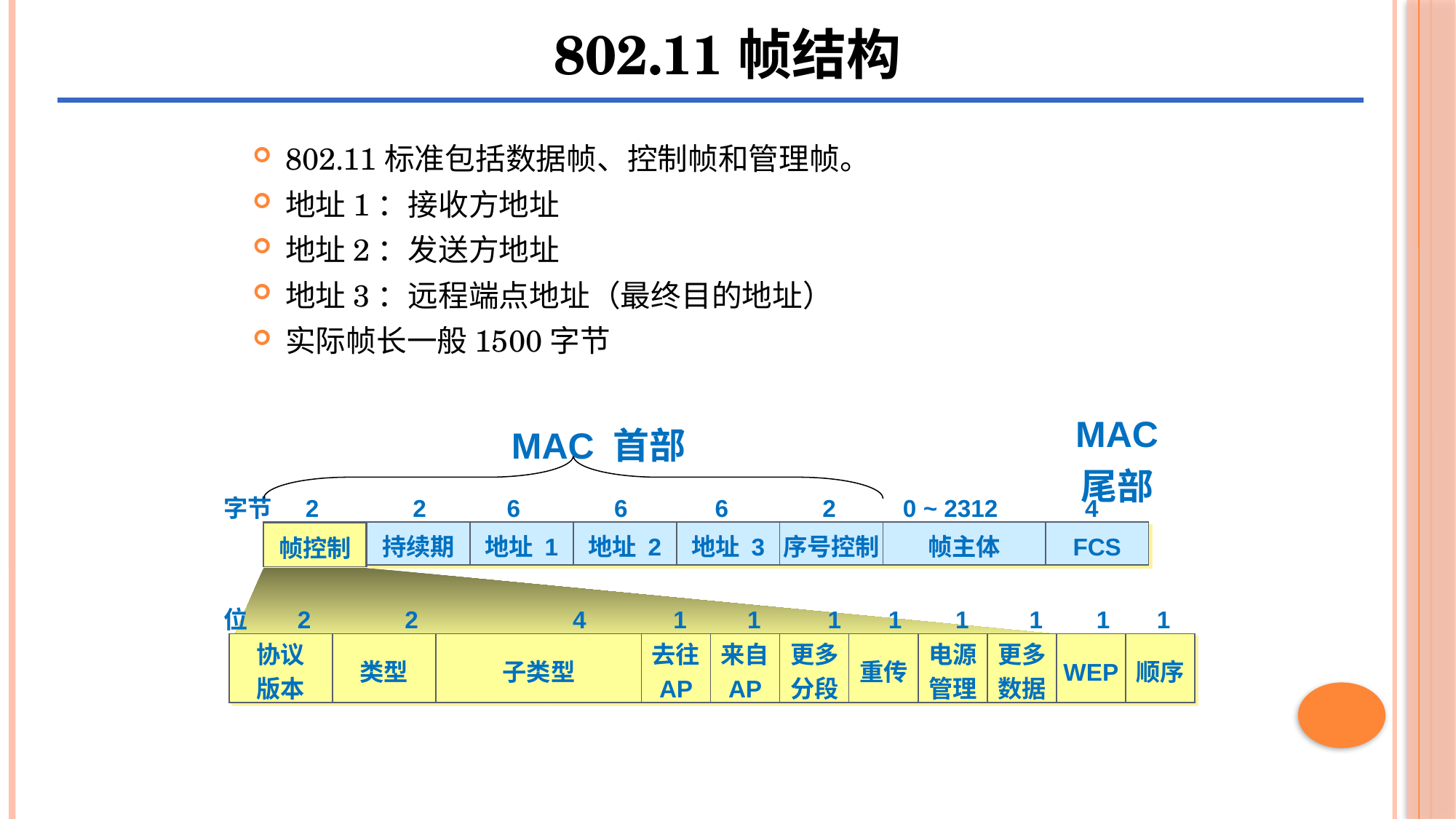

802.11帧结构
802.11标准包括数据帧、控制帧和管理帧。
地址1：接收方地址
地址2：发送方地址
地址3：远程端点地址（最终目的地址）
实际帧长一般1500字节

MAC
尾部
MAC 首部
字节     2              2            6              6             6              2          0 ~ 2312             4
帧控制
持续期
地址 1
地址 2
地址 3
序号控制
帧主体
FCS

位        2              2                       4             1         1          1       1        1         1        1       1
协议
版本
类型
子类型
去往
AP
来自
AP
更多
分段
重传
电源
管理
更多
数据
WEP
顺序